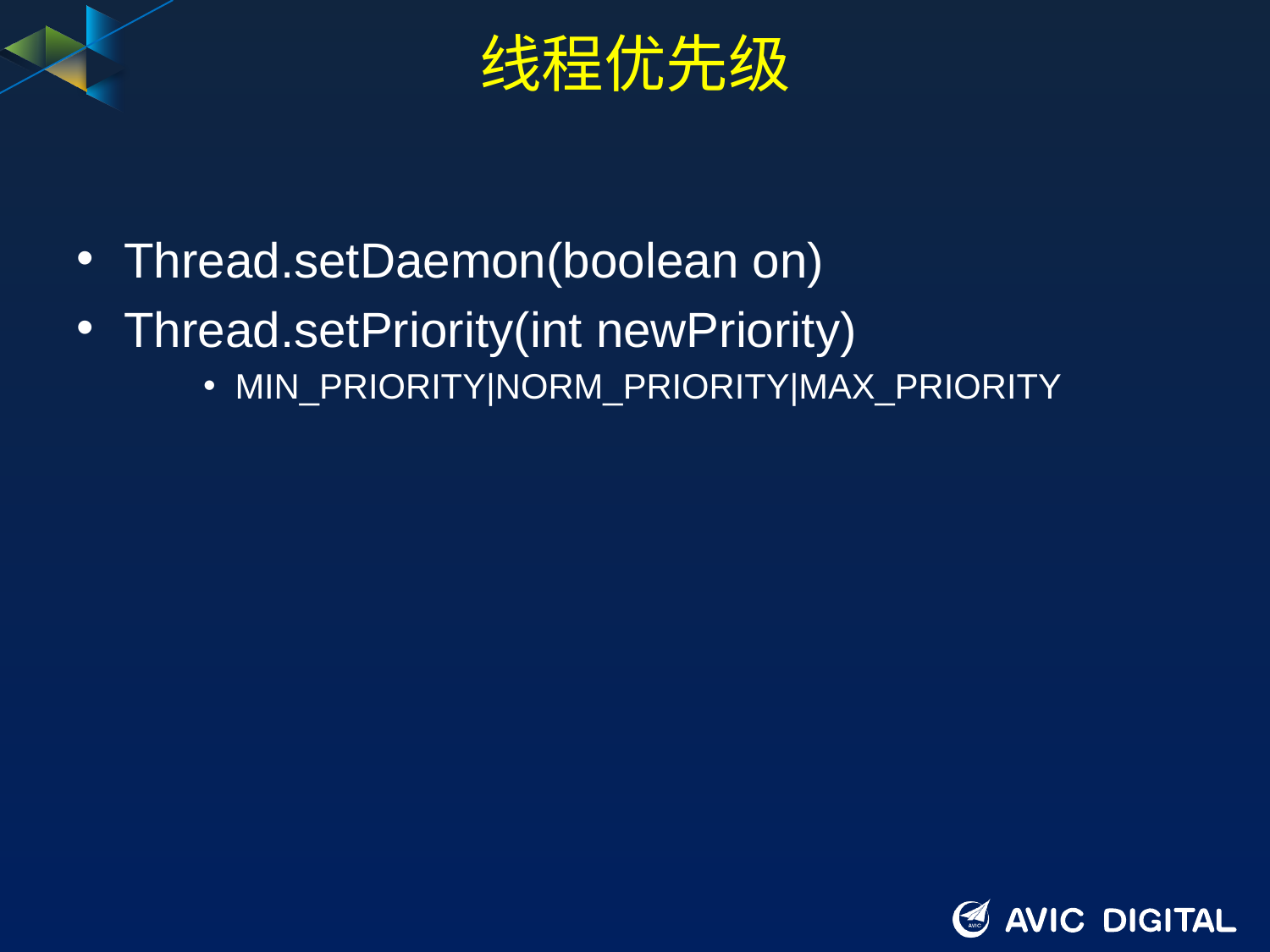

# 线程优先级
Thread.setDaemon(boolean on)
Thread.setPriority(int newPriority)
MIN_PRIORITY|NORM_PRIORITY|MAX_PRIORITY